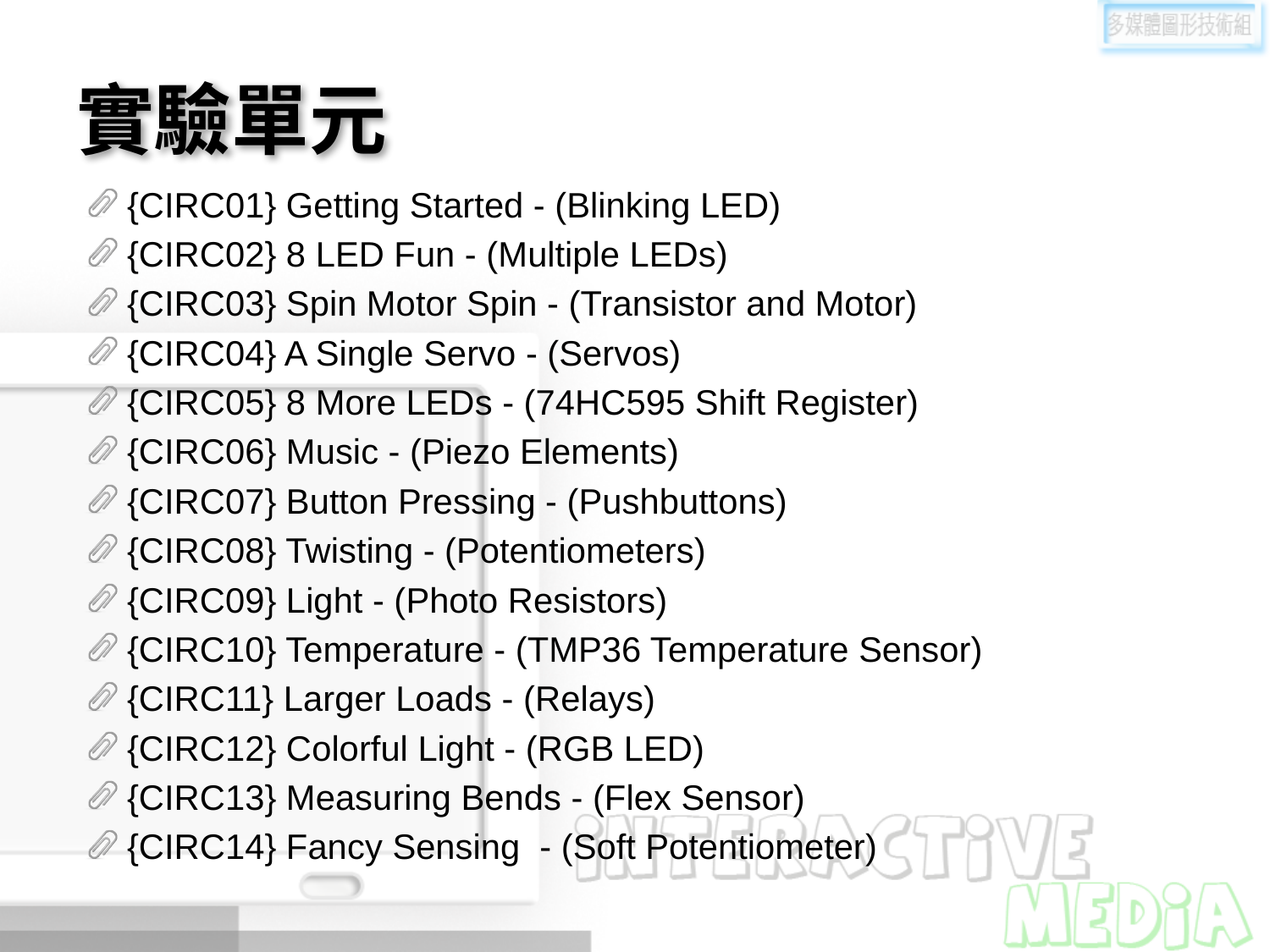

# 實驗單元
{CIRC01} Getting Started - (Blinking LED)
{CIRC02} 8 LED Fun - (Multiple LEDs)
{CIRC03} Spin Motor Spin - (Transistor and Motor)
{CIRC04} A Single Servo - (Servos)
{CIRC05} 8 More LEDs - (74HC595 Shift Register)
{CIRC06} Music - (Piezo Elements)
{CIRC07} Button Pressing - (Pushbuttons)
{CIRC08} Twisting - (Potentiometers)
{CIRC09} Light - (Photo Resistors)
{CIRC10} Temperature - (TMP36 Temperature Sensor)
{CIRC11} Larger Loads - (Relays)
{CIRC12} Colorful Light - (RGB LED)
{CIRC13} Measuring Bends - (Flex Sensor)
{CIRC14} Fancy Sensing  - (Soft Potentiometer)